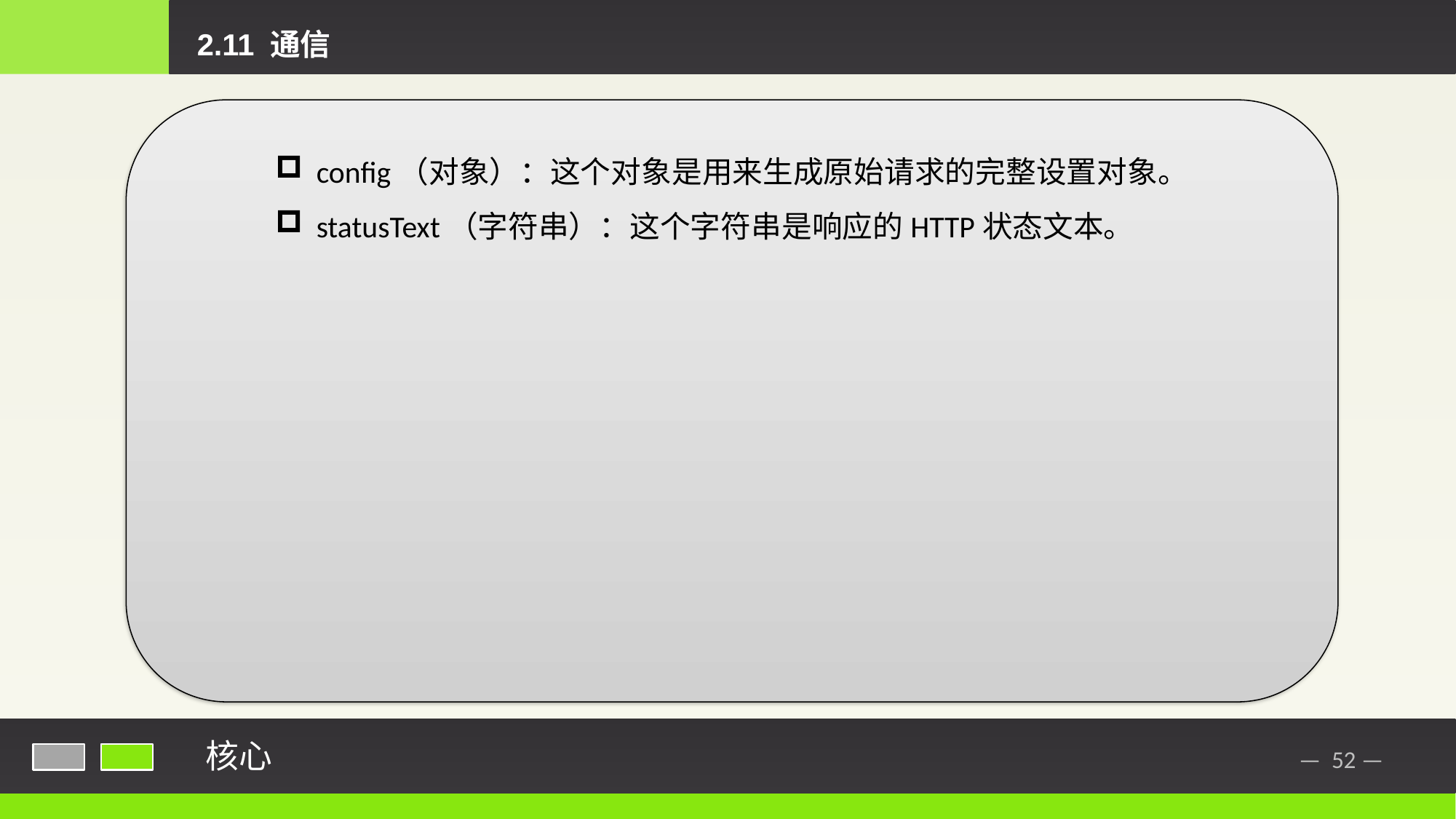

2.11 通信
config（对象）：这个对象是用来生成原始请求的完整设置对象。
statusText（字符串）：这个字符串是响应的HTTP状态文本。